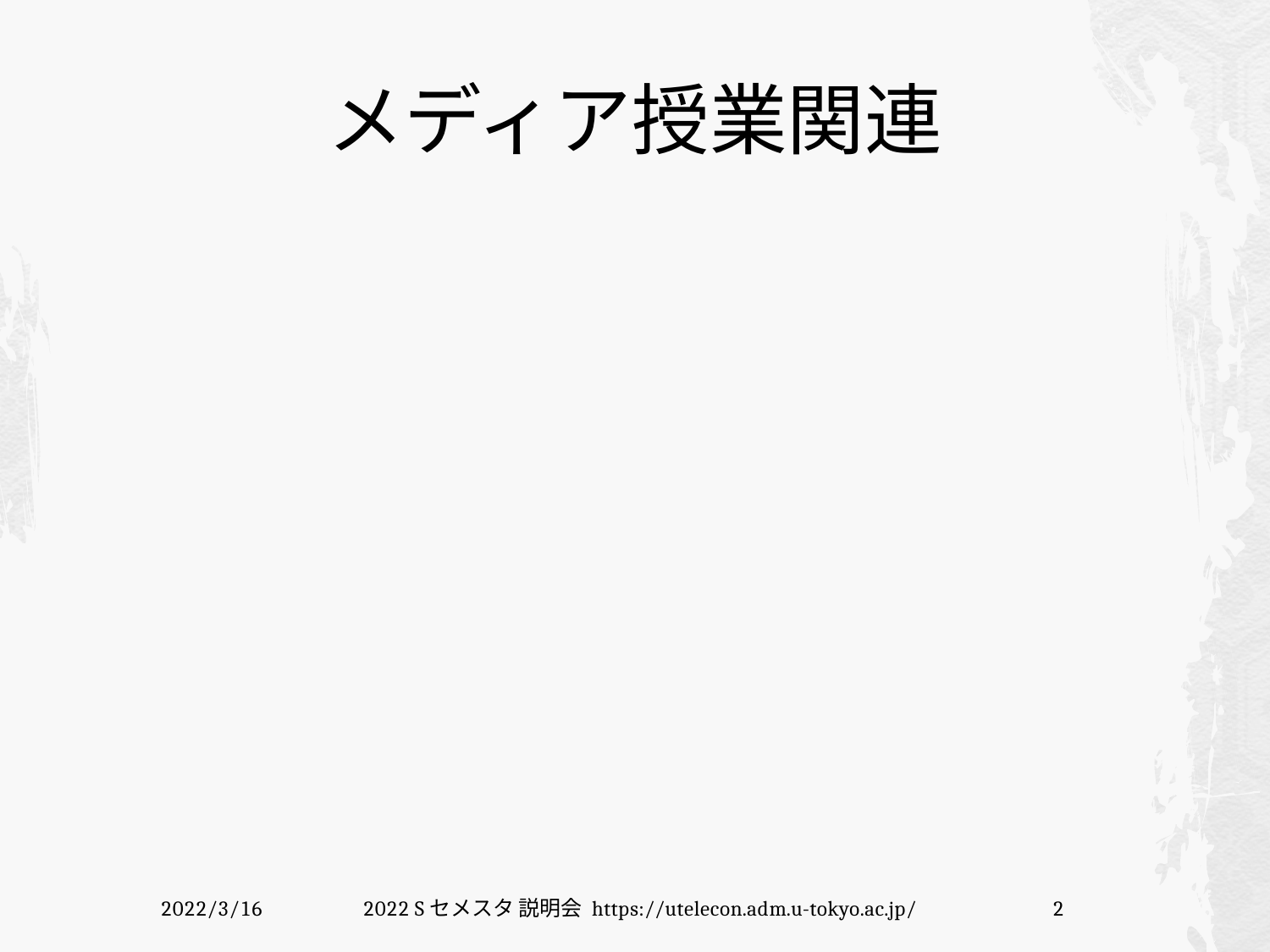

# メディア授業関連

2022/3/16
2022 Sセメスタ 説明会 https://utelecon.adm.u-tokyo.ac.jp/
2